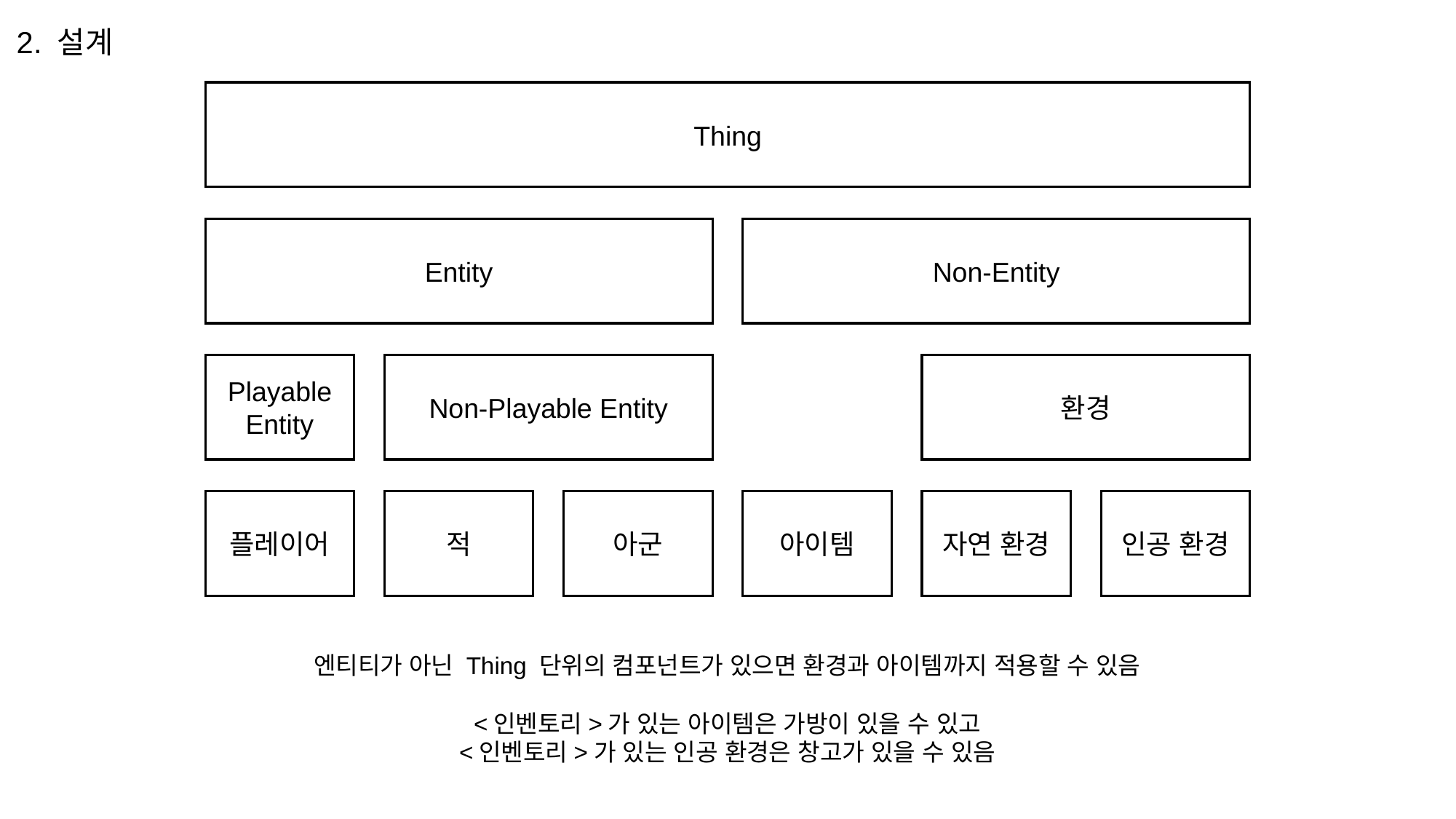

2. 설계
Thing
Entity
Non-Entity
Playable
Entity
Non-Playable Entity
환경
플레이어
적
아군
아이템
자연 환경
인공 환경
엔티티가 아닌 Thing 단위의 컴포넌트가 있으면 환경과 아이템까지 적용할 수 있음

<인벤토리>가 있는 아이템은 가방이 있을 수 있고
<인벤토리>가 있는 인공 환경은 창고가 있을 수 있음